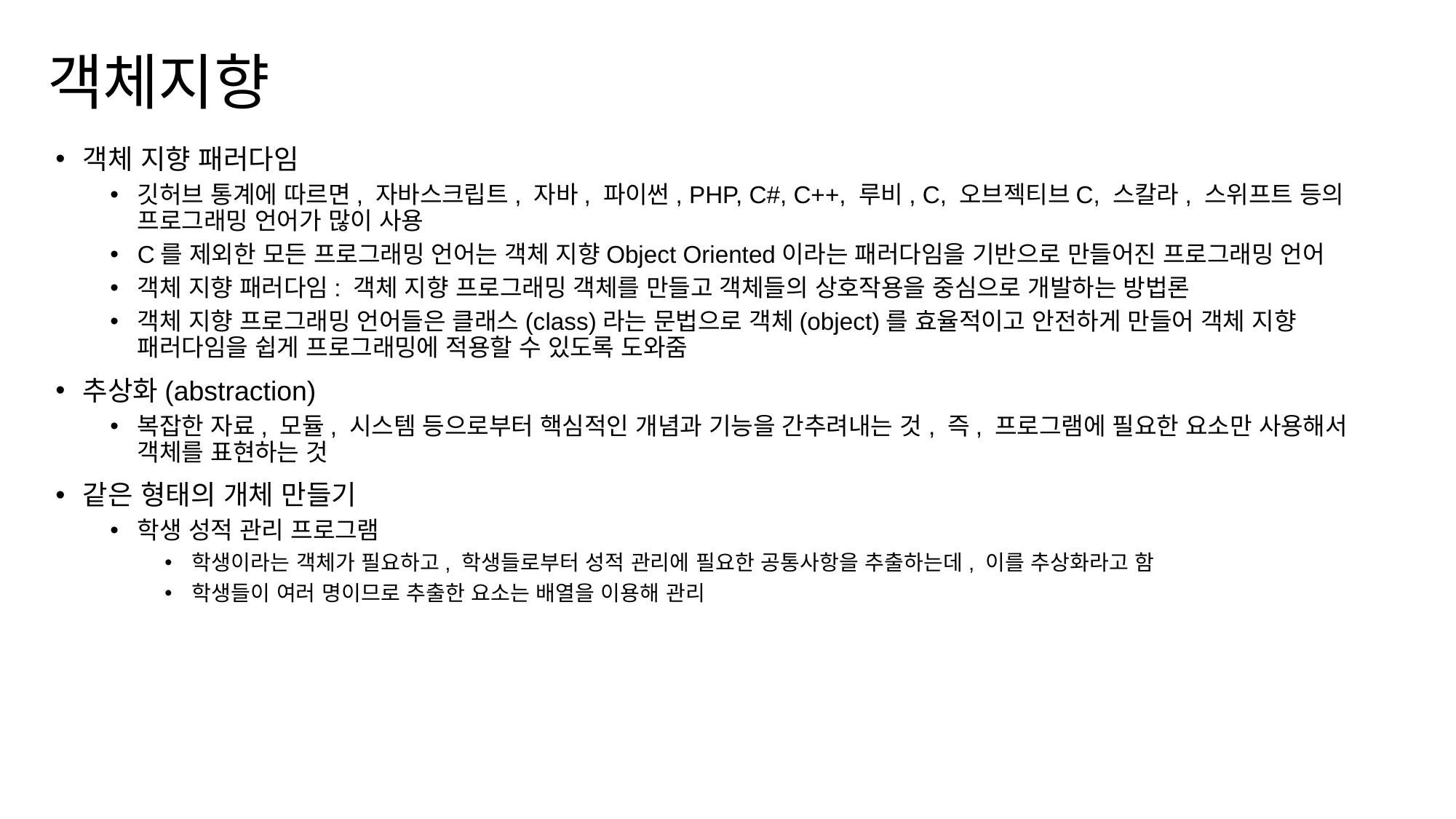

객체지향
객체 지향 패러다임
깃허브 통계에 따르면, 자바스크립트, 자바, 파이썬, PHP, C#, C++, 루비, C, 오브젝티브C, 스칼라, 스위프트 등의 프로그래밍 언어가 많이 사용
C를 제외한 모든 프로그래밍 언어는 객체 지향Object Oriented이라는 패러다임을 기반으로 만들어진 프로그래밍 언어
객체 지향 패러다임: 객체 지향 프로그래밍 객체를 만들고 객체들의 상호작용을 중심으로 개발하는 방법론
객체 지향 프로그래밍 언어들은 클래스(class)라는 문법으로 객체(object)를 효율적이고 안전하게 만들어 객체 지향 패러다임을 쉽게 프로그래밍에 적용할 수 있도록 도와줌
추상화(abstraction)
복잡한 자료, 모듈, 시스템 등으로부터 핵심적인 개념과 기능을 간추려내는 것, 즉, 프로그램에 필요한 요소만 사용해서 객체를 표현하는 것
같은 형태의 개체 만들기
학생 성적 관리 프로그램
학생이라는 객체가 필요하고, 학생들로부터 성적 관리에 필요한 공통사항을 추출하는데, 이를 추상화라고 함
학생들이 여러 명이므로 추출한 요소는 배열을 이용해 관리